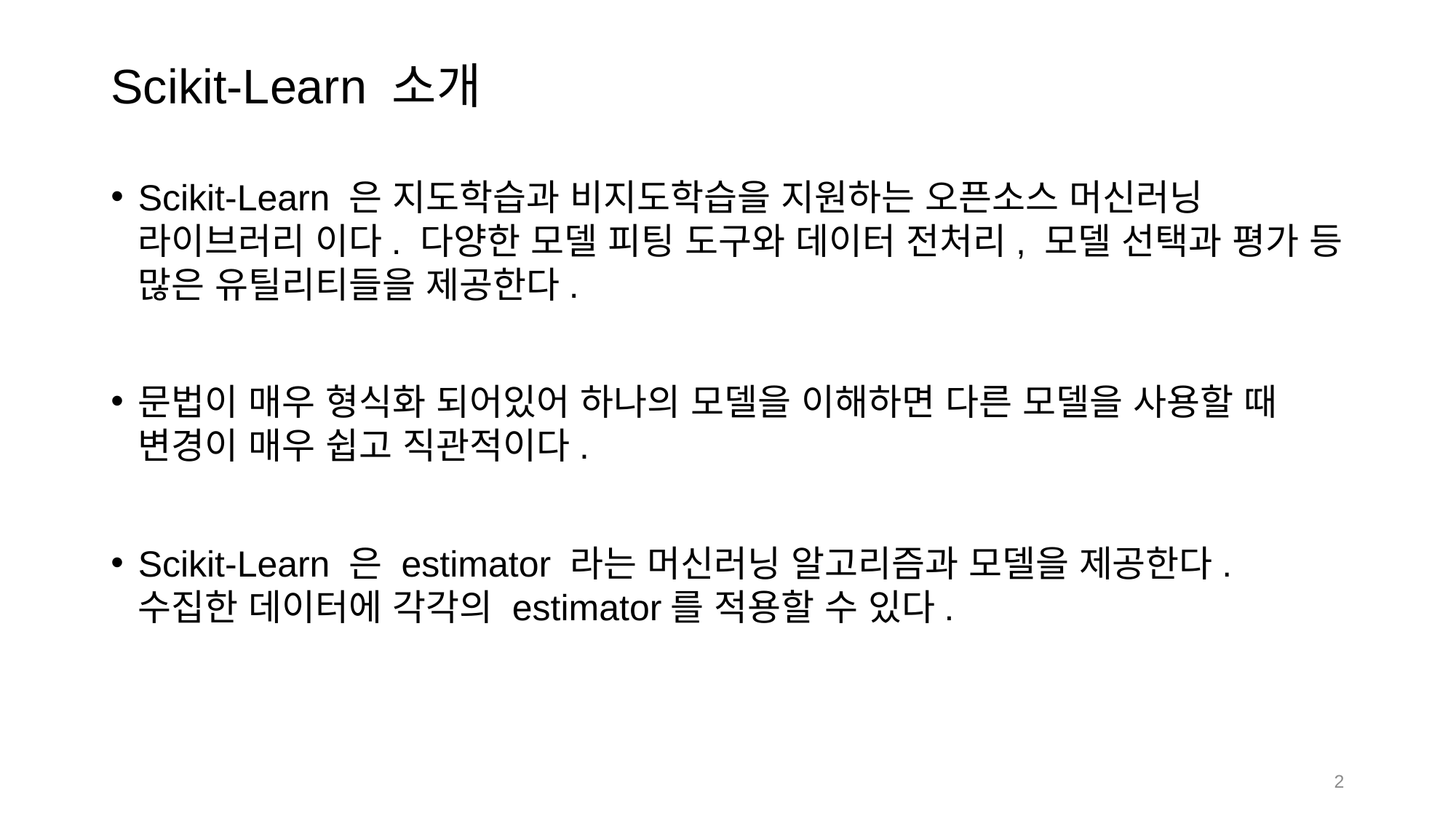

# Scikit-Learn 소개
Scikit-Learn 은 지도학습과 비지도학습을 지원하는 오픈소스 머신러닝 라이브러리 이다. 다양한 모델 피팅 도구와 데이터 전처리, 모델 선택과 평가 등 많은 유틸리티들을 제공한다.

문법이 매우 형식화 되어있어 하나의 모델을 이해하면 다른 모델을 사용할 때 변경이 매우 쉽고 직관적이다.

Scikit-Learn 은 estimator 라는 머신러닝 알고리즘과 모델을 제공한다. 수집한 데이터에 각각의 estimator를 적용할 수 있다.

2